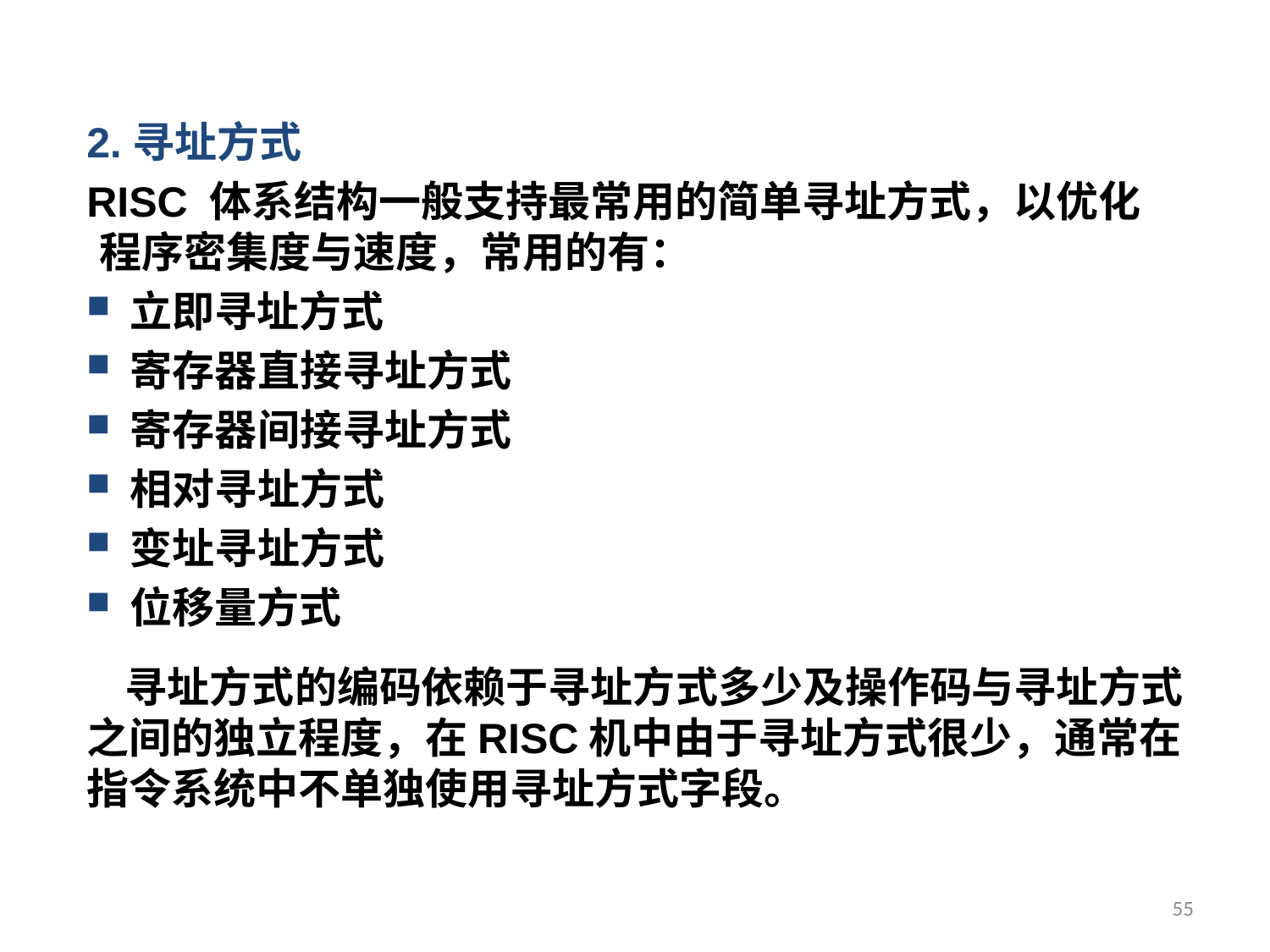

2.寻址方式
RISC 体系结构一般支持最常用的简单寻址方式，以优化程序密集度与速度，常用的有：
 立即寻址方式
 寄存器直接寻址方式
 寄存器间接寻址方式
 相对寻址方式
 变址寻址方式
 位移量方式
   寻址方式的编码依赖于寻址方式多少及操作码与寻址方式之间的独立程度，在RISC机中由于寻址方式很少，通常在指令系统中不单独使用寻址方式字段。
55